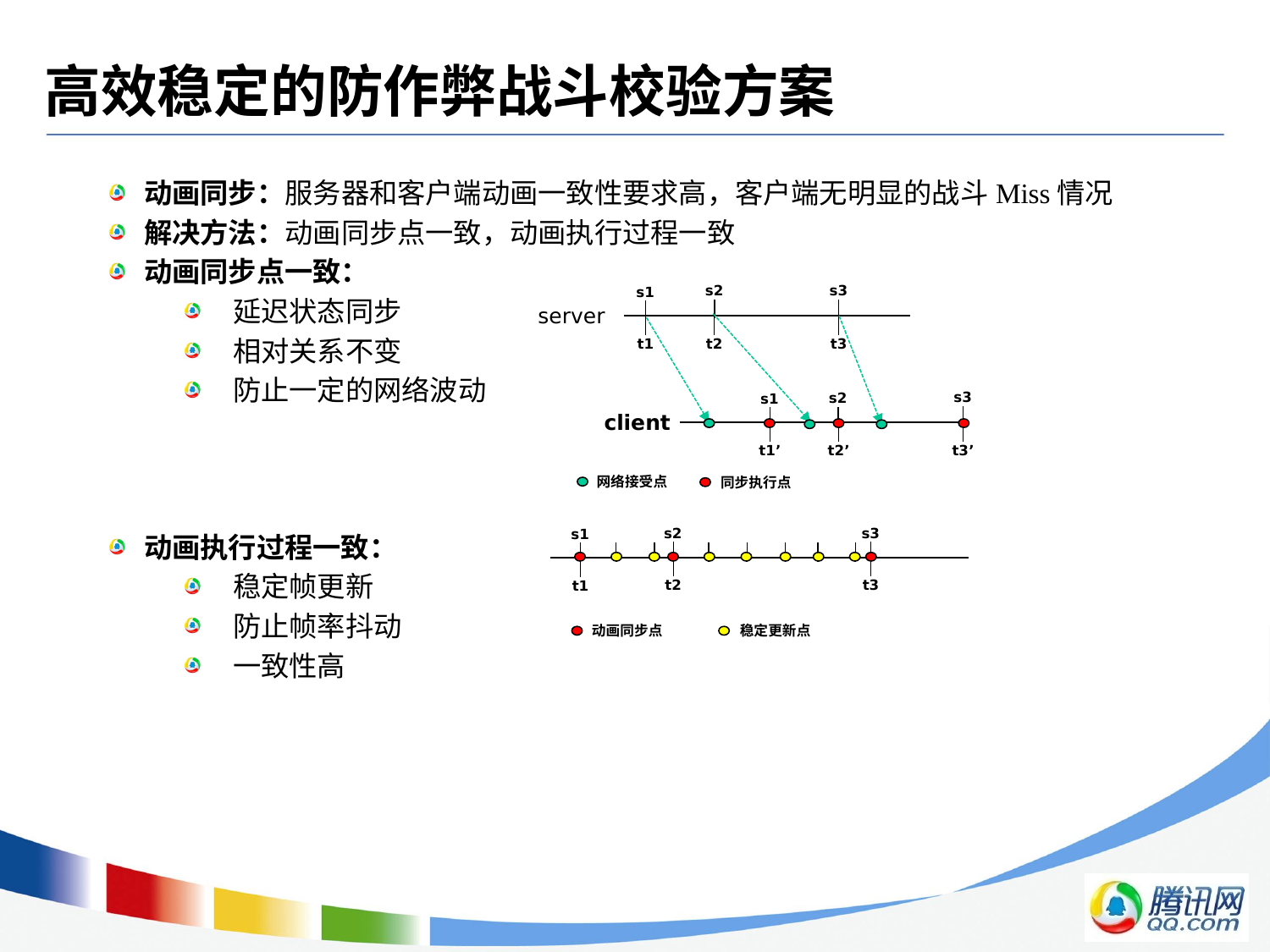

# 高效稳定的防作弊战斗校验方案
动画同步：服务器和客户端动画一致性要求高，客户端无明显的战斗Miss情况
解决方法：动画同步点一致，动画执行过程一致
动画同步点一致：
延迟状态同步
相对关系不变
防止一定的网络波动

动画执行过程一致：
稳定帧更新
防止帧率抖动
一致性高
s2
s3
s1
t1
t2
t3
server
s3
s2
s1
t1’
t2’
t3’
网络接受点
同步执行点
client

s2
s3
s1
t2
t3
t1
动画同步点
稳定更新点